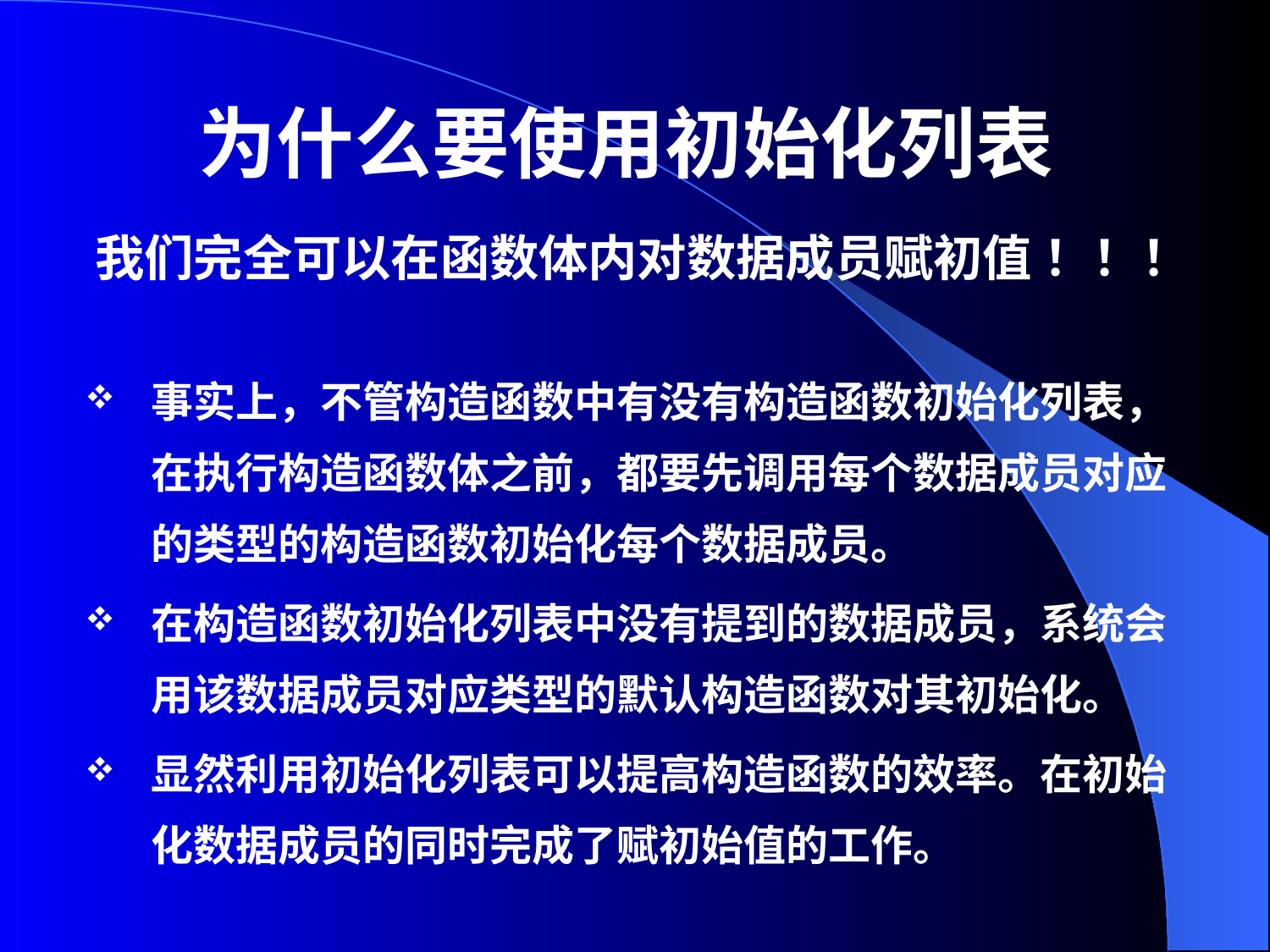

# 为什么要使用初始化列表
我们完全可以在函数体内对数据成员赋初值 ！！！
事实上，不管构造函数中有没有构造函数初始化列表，在执行构造函数体之前，都要先调用每个数据成员对应的类型的构造函数初始化每个数据成员。
在构造函数初始化列表中没有提到的数据成员，系统会用该数据成员对应类型的默认构造函数对其初始化。
显然利用初始化列表可以提高构造函数的效率。在初始化数据成员的同时完成了赋初始值的工作。